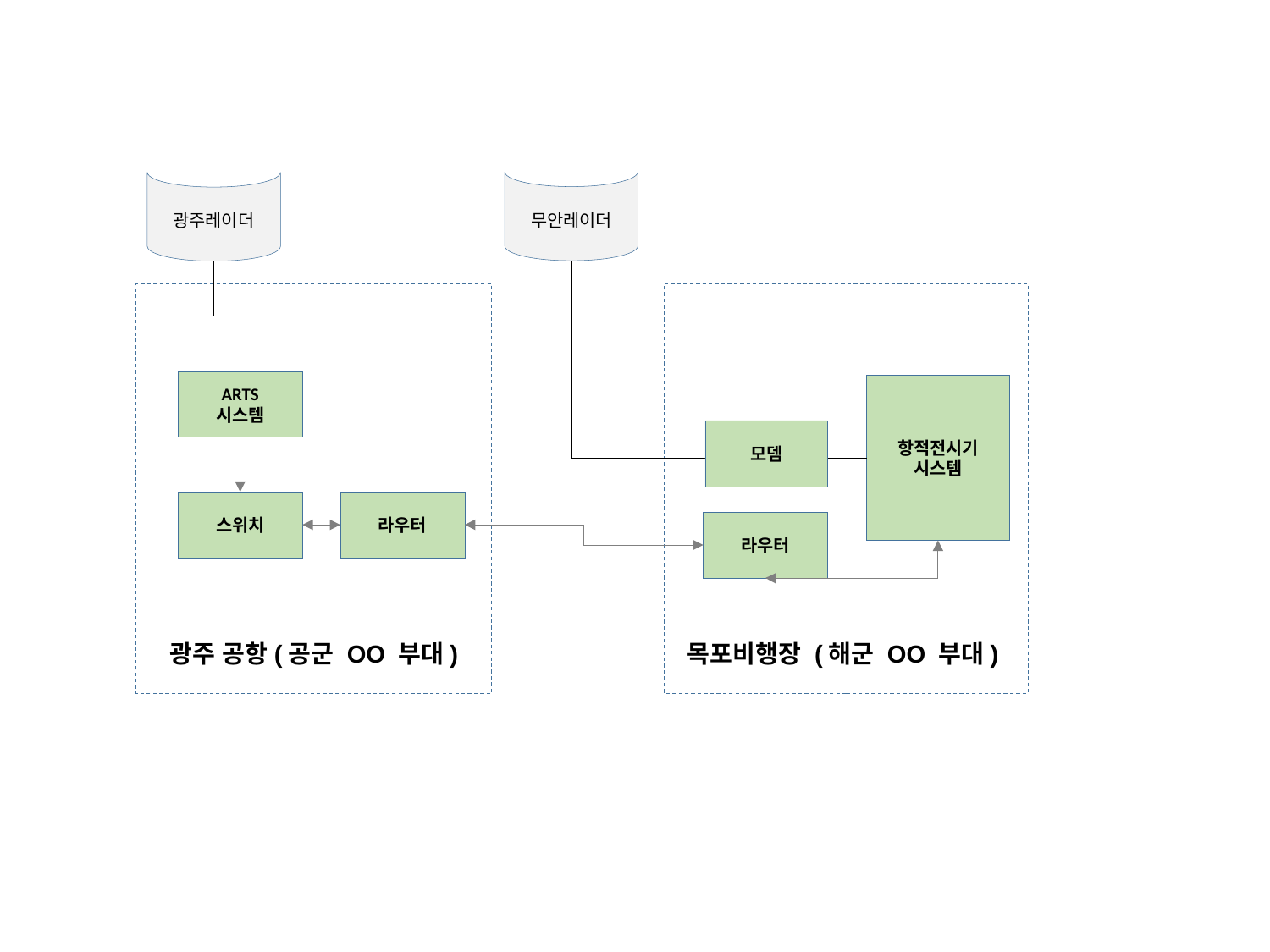

무안레이더
광주레이더

ARTS
시스템
항적전시기
시스템
모뎀
스위치
라우터
라우터
광주 공항(공군 OO 부대)
목포비행장 (해군 OO 부대)